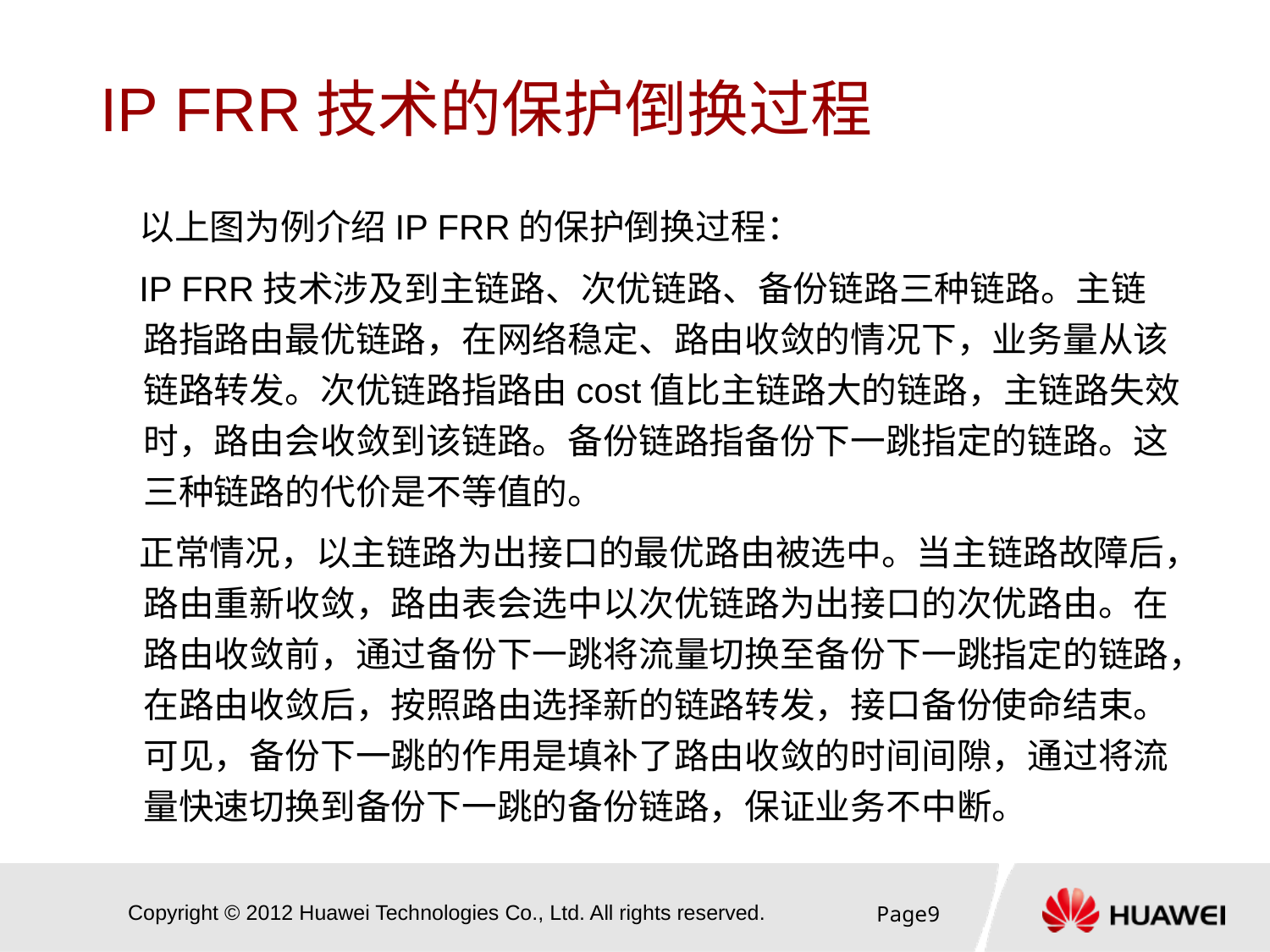

# IP FRR技术的保护倒换过程
以上图为例介绍IP FRR的保护倒换过程：
IP FRR技术涉及到主链路、次优链路、备份链路三种链路。主链路指路由最优链路，在网络稳定、路由收敛的情况下，业务量从该链路转发。次优链路指路由cost值比主链路大的链路，主链路失效时，路由会收敛到该链路。备份链路指备份下一跳指定的链路。这三种链路的代价是不等值的。
正常情况，以主链路为出接口的最优路由被选中。当主链路故障后，路由重新收敛，路由表会选中以次优链路为出接口的次优路由。在路由收敛前，通过备份下一跳将流量切换至备份下一跳指定的链路，在路由收敛后，按照路由选择新的链路转发，接口备份使命结束。可见，备份下一跳的作用是填补了路由收敛的时间间隙，通过将流量快速切换到备份下一跳的备份链路，保证业务不中断。

Page9